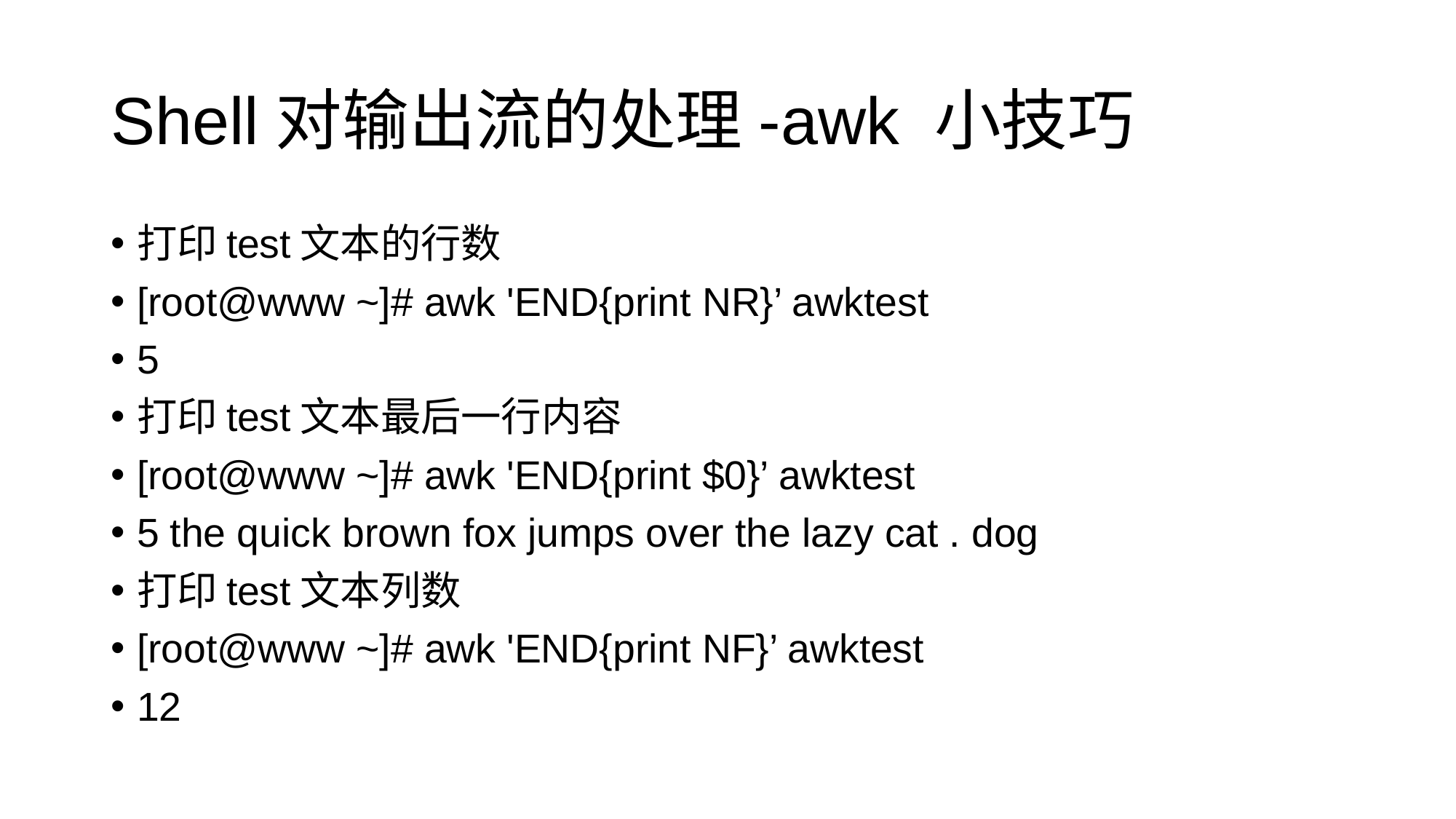

# Shell对输出流的处理-awk 小技巧
打印test文本的行数
[root@www ~]# awk 'END{print NR}’ awktest
5
打印test文本最后一行内容
[root@www ~]# awk 'END{print $0}’ awktest
5 the quick brown fox jumps over the lazy cat . dog
打印test文本列数
[root@www ~]# awk 'END{print NF}’ awktest
12